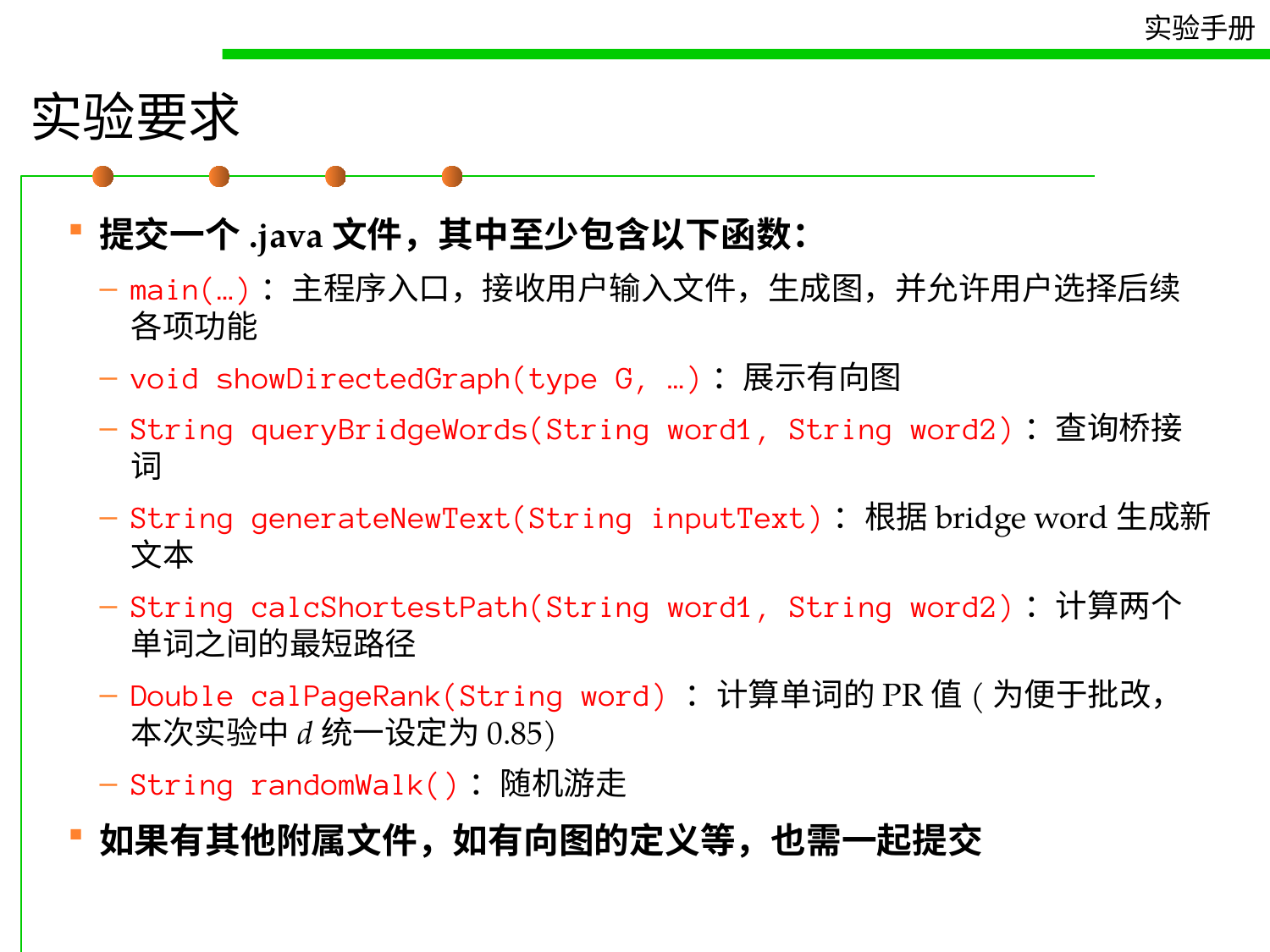

# 实验要求
提交一个.java文件，其中至少包含以下函数：
main(…)：主程序入口，接收用户输入文件，生成图，并允许用户选择后续各项功能
void showDirectedGraph(type G, …)：展示有向图
String queryBridgeWords(String word1, String word2)：查询桥接词
String generateNewText(String inputText)：根据bridge word生成新文本
String calcShortestPath(String word1, String word2)：计算两个单词之间的最短路径
Double calPageRank(String word) ：计算单词的PR值(为便于批改，本次实验中d统一设定为0.85)
String randomWalk()：随机游走
如果有其他附属文件，如有向图的定义等，也需一起提交